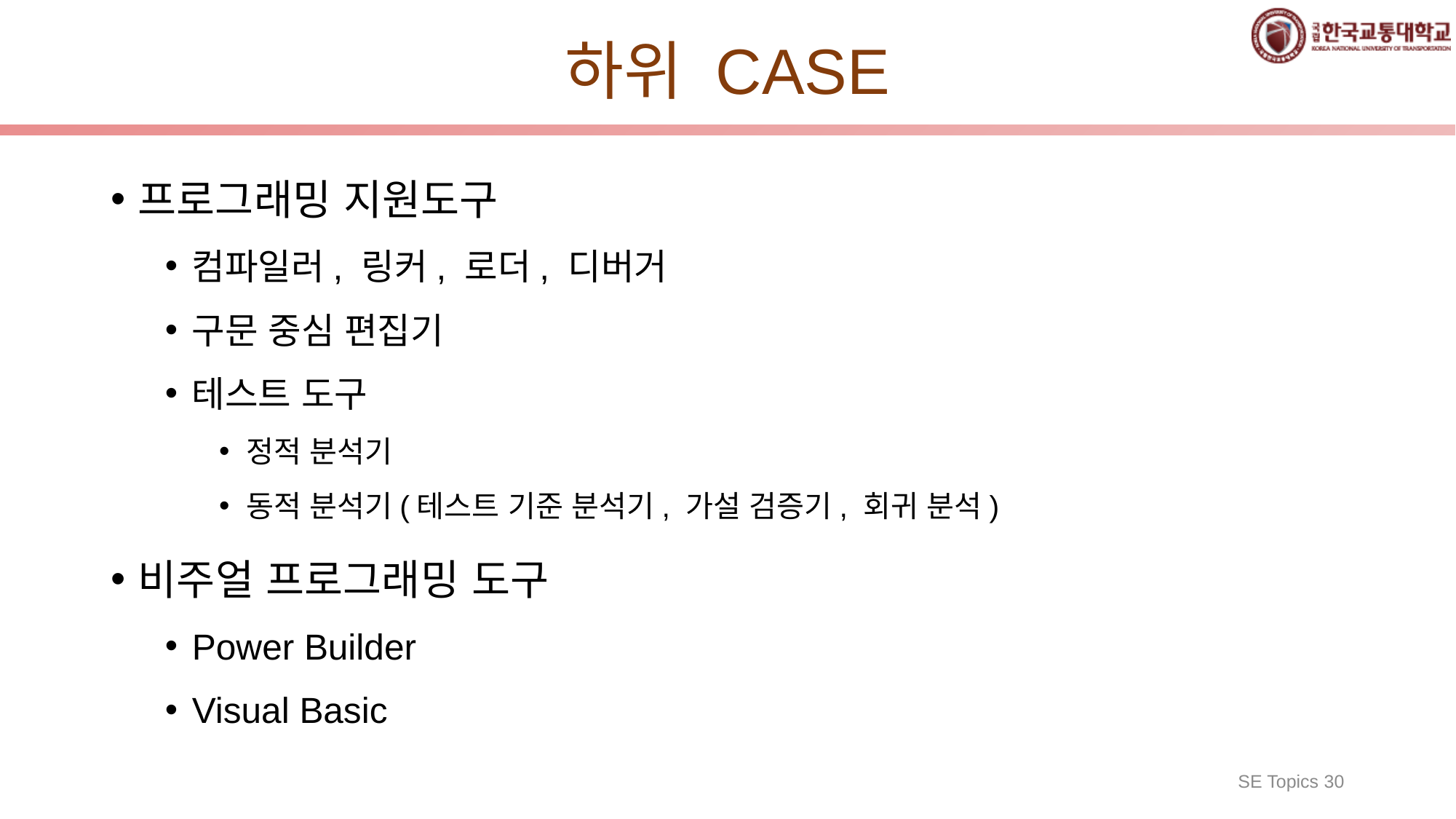

# 하위 CASE
프로그래밍 지원도구
컴파일러, 링커, 로더, 디버거
구문 중심 편집기
테스트 도구
정적 분석기
동적 분석기(테스트 기준 분석기, 가설 검증기, 회귀 분석)
비주얼 프로그래밍 도구
Power Builder
Visual Basic
SE Topics 30